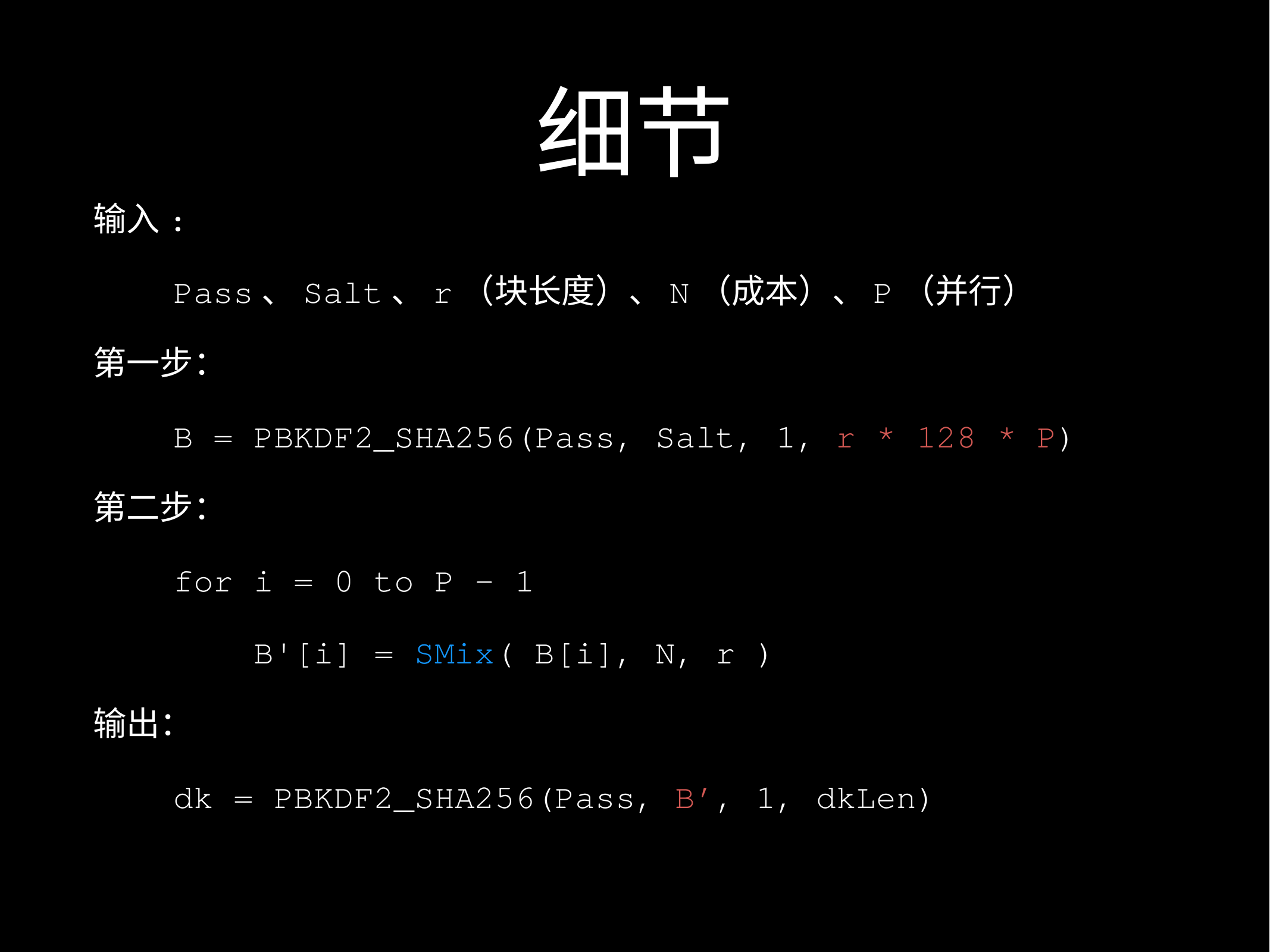

# 细节
输入:
    Pass、Salt、r（块长度）、N（成本）、P（并行）
第一步：
    B = PBKDF2_SHA256(Pass, Salt, 1, r * 128 * P)
第二步：
    for i = 0 to P - 1
        B'[i] = SMix( B[i], N, r )
输出：
    dk = PBKDF2_SHA256(Pass, B’, 1, dkLen)